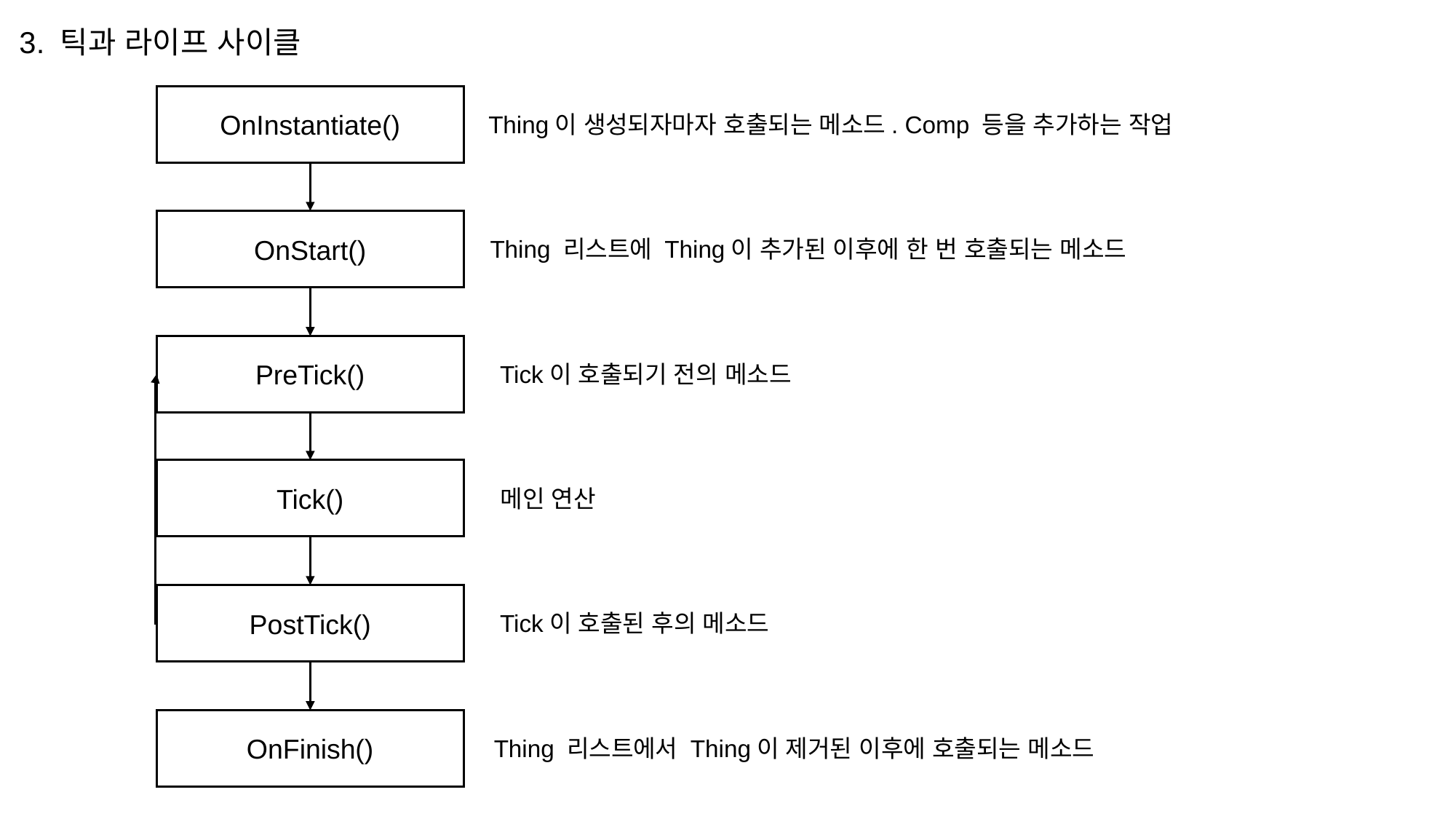

3. 틱과 라이프 사이클
OnInstantiate()
Thing이 생성되자마자 호출되는 메소드. Comp 등을 추가하는 작업
OnStart()
Thing 리스트에 Thing이 추가된 이후에 한 번 호출되는 메소드
PreTick()
Tick이 호출되기 전의 메소드
Tick()
메인 연산
PostTick()
Tick이 호출된 후의 메소드
OnFinish()
Thing 리스트에서 Thing이 제거된 이후에 호출되는 메소드